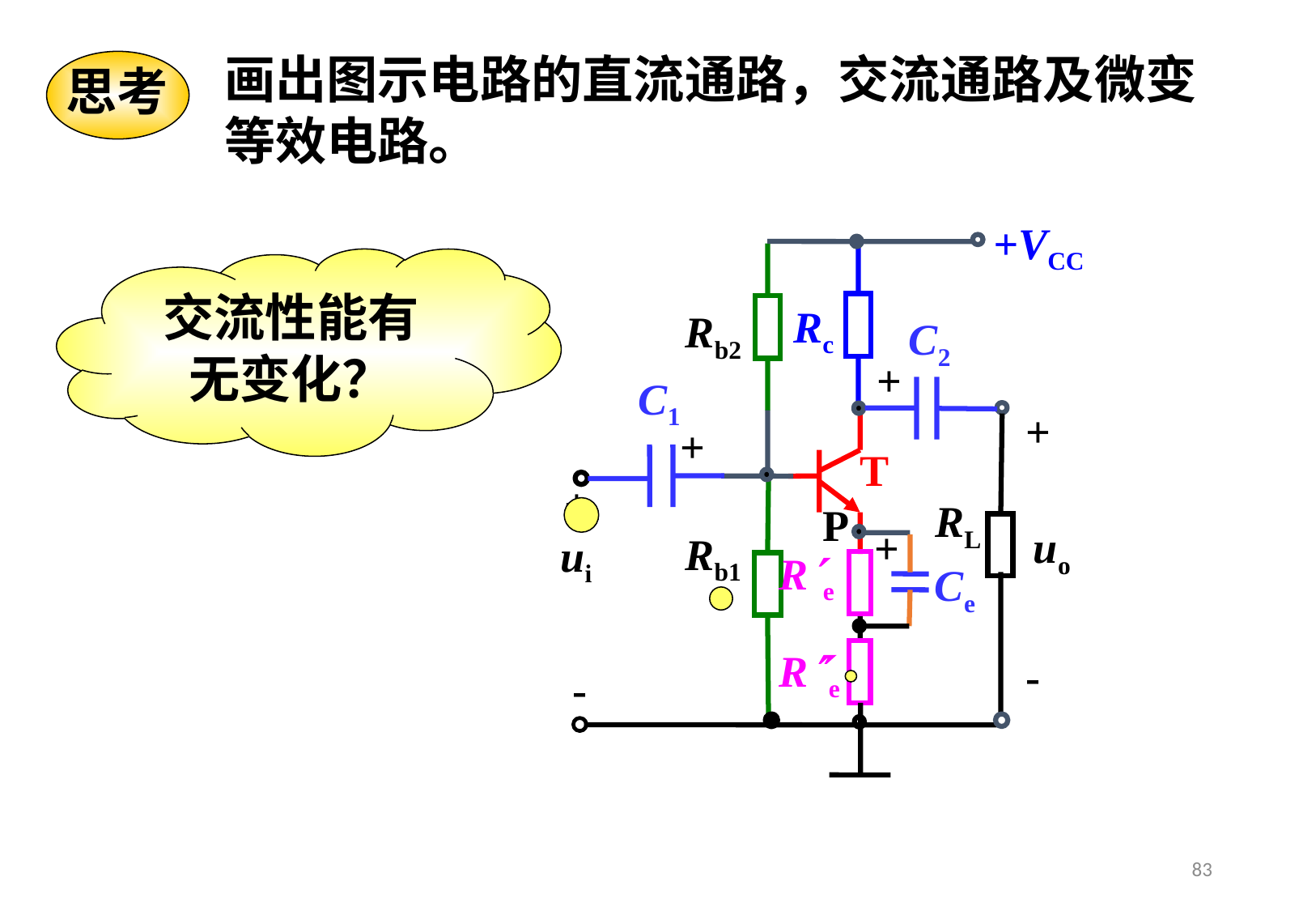

画出图示电路的直流通路，交流通路及微变等效电路。

思考
+VCC

Rc

Rb2
C2
+

C1

+

+

T

+

RL
P

uo
+
Rb1
ui

R′e

Ce

R″e

-
-

交流性能有无变化？
83